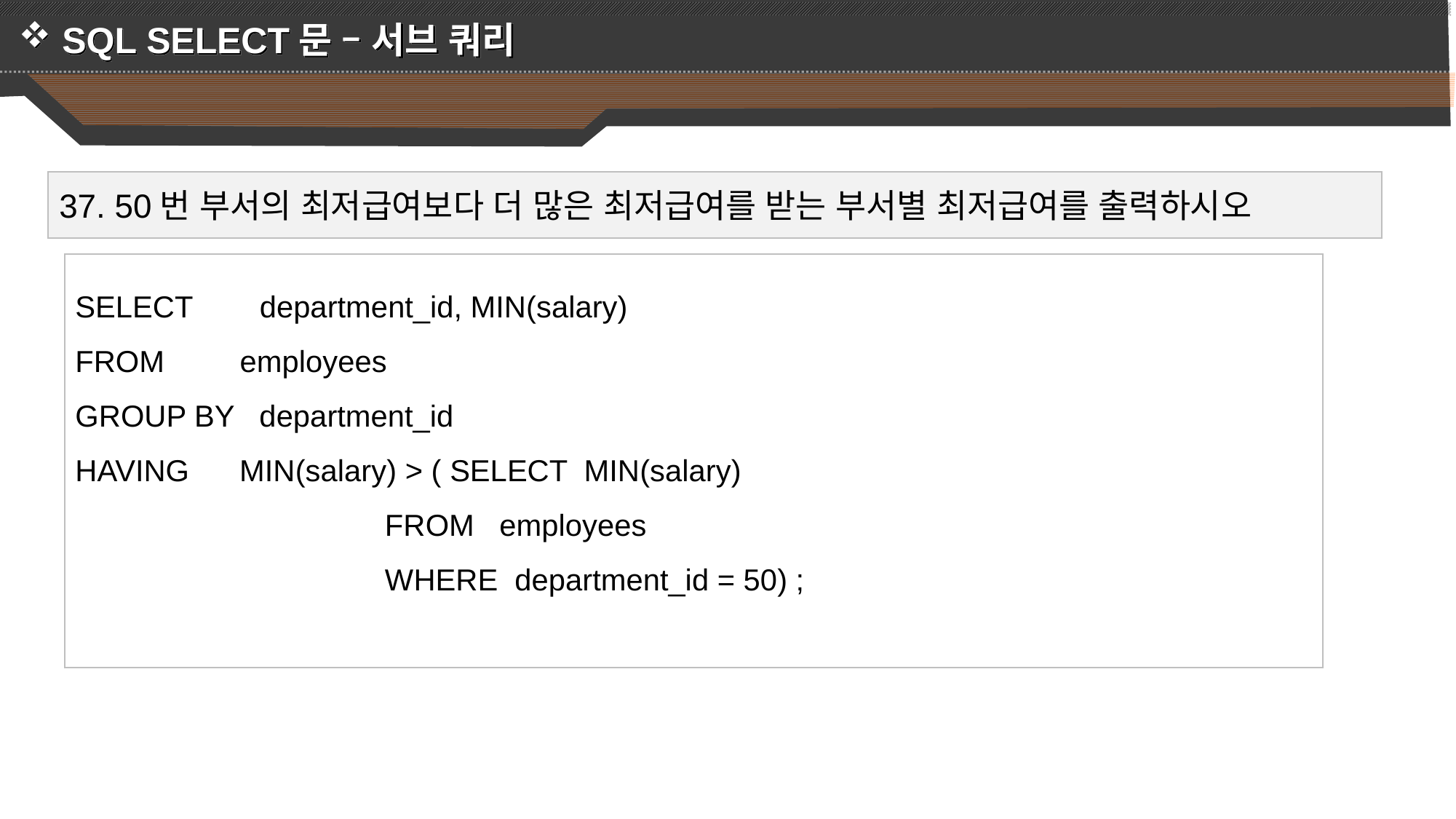

SQL SELECT문 – 서브 쿼리

37. 50번 부서의 최저급여보다 더 많은 최저급여를 받는 부서별 최저급여를 출력하시오
SELECT        department_id, MIN(salary)
FROM         employees
GROUP BY   department_id
HAVING      MIN(salary) > ( SELECT  MIN(salary)
                                     FROM   employees
                                     WHERE  department_id = 50) ;